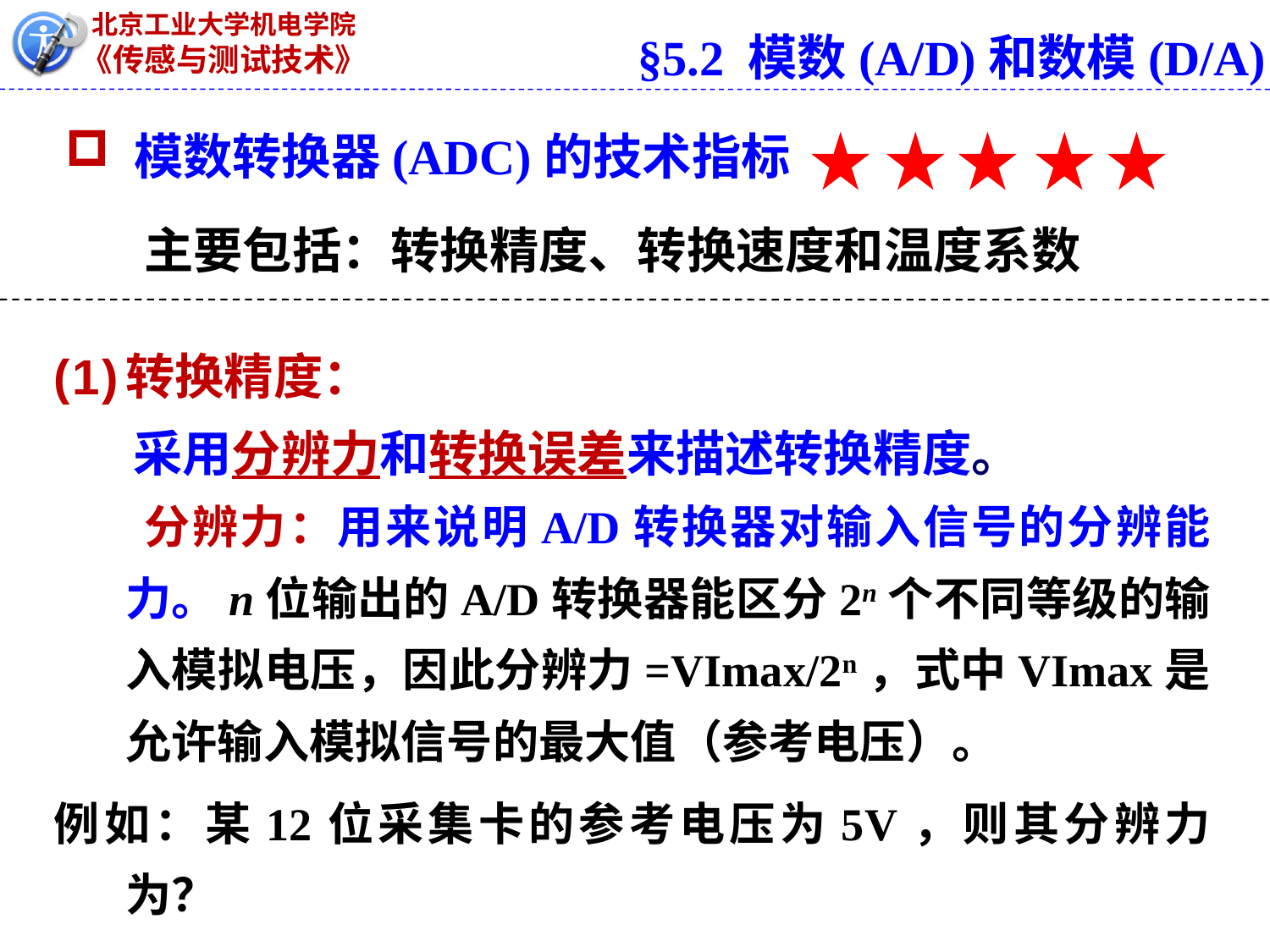

§5.2 模数(A/D)和数模(D/A)
 模数转换器(ADC)的技术指标
      主要包括：转换精度、转换速度和温度系数

转换精度：
      采用分辨力和转换误差来描述转换精度。
      分辨力：用来说明A/D转换器对输入信号的分辨能力。n位输出的A/D转换器能区分2n个不同等级的输入模拟电压，因此分辨力=VImax/2n，式中VImax是允许输入模拟信号的最大值（参考电压）。
例如：某12位采集卡的参考电压为5V，则其分辨力为？